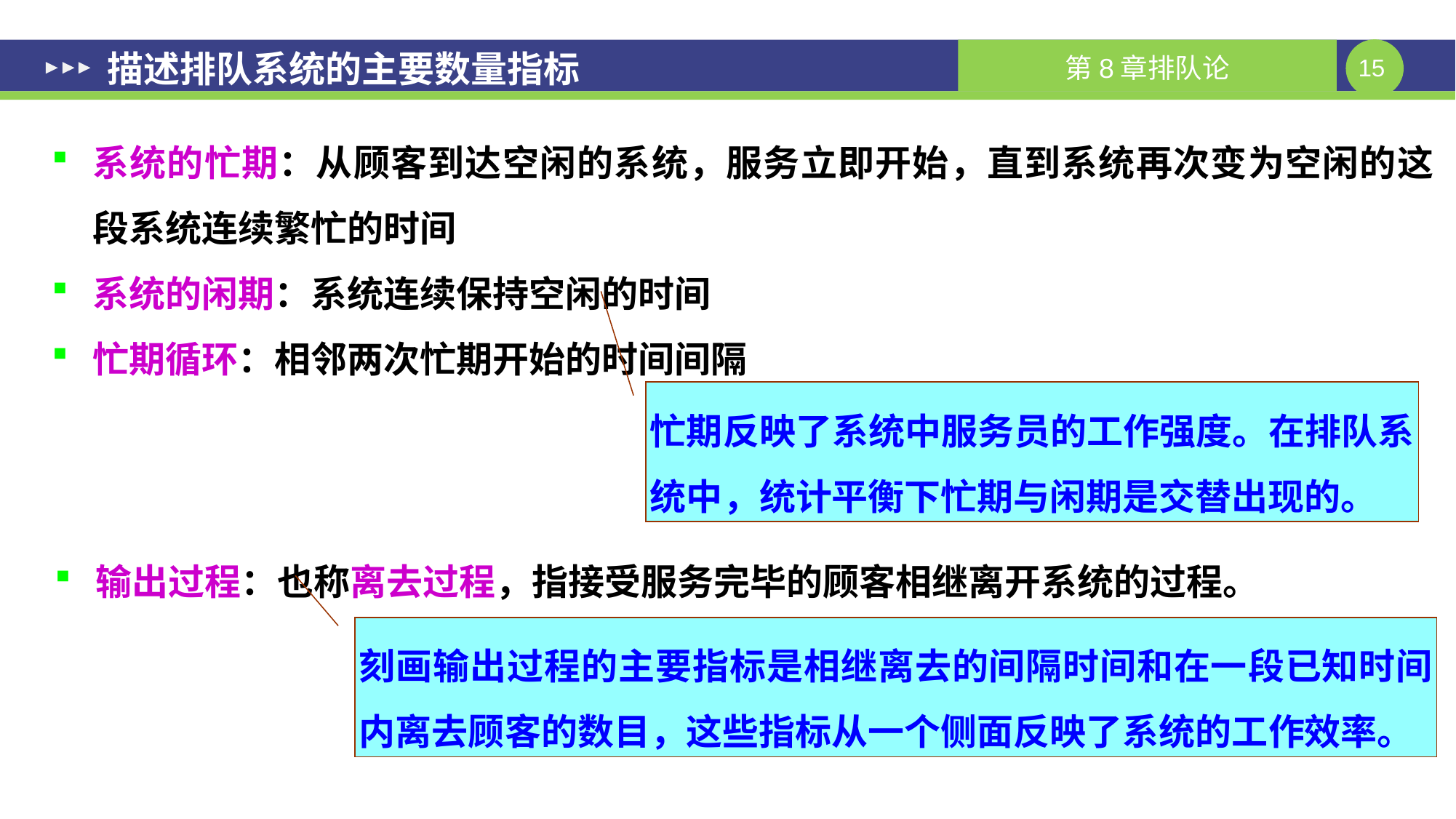

# 描述排队系统的主要数量指标
系统的忙期：从顾客到达空闲的系统，服务立即开始，直到系统再次变为空闲的这段系统连续繁忙的时间
系统的闲期：系统连续保持空闲的时间
忙期循环：相邻两次忙期开始的时间间隔
忙期反映了系统中服务员的工作强度。在排队系统中，统计平衡下忙期与闲期是交替出现的。
输出过程：也称离去过程，指接受服务完毕的顾客相继离开系统的过程。
刻画输出过程的主要指标是相继离去的间隔时间和在一段已知时间内离去顾客的数目，这些指标从一个侧面反映了系统的工作效率。